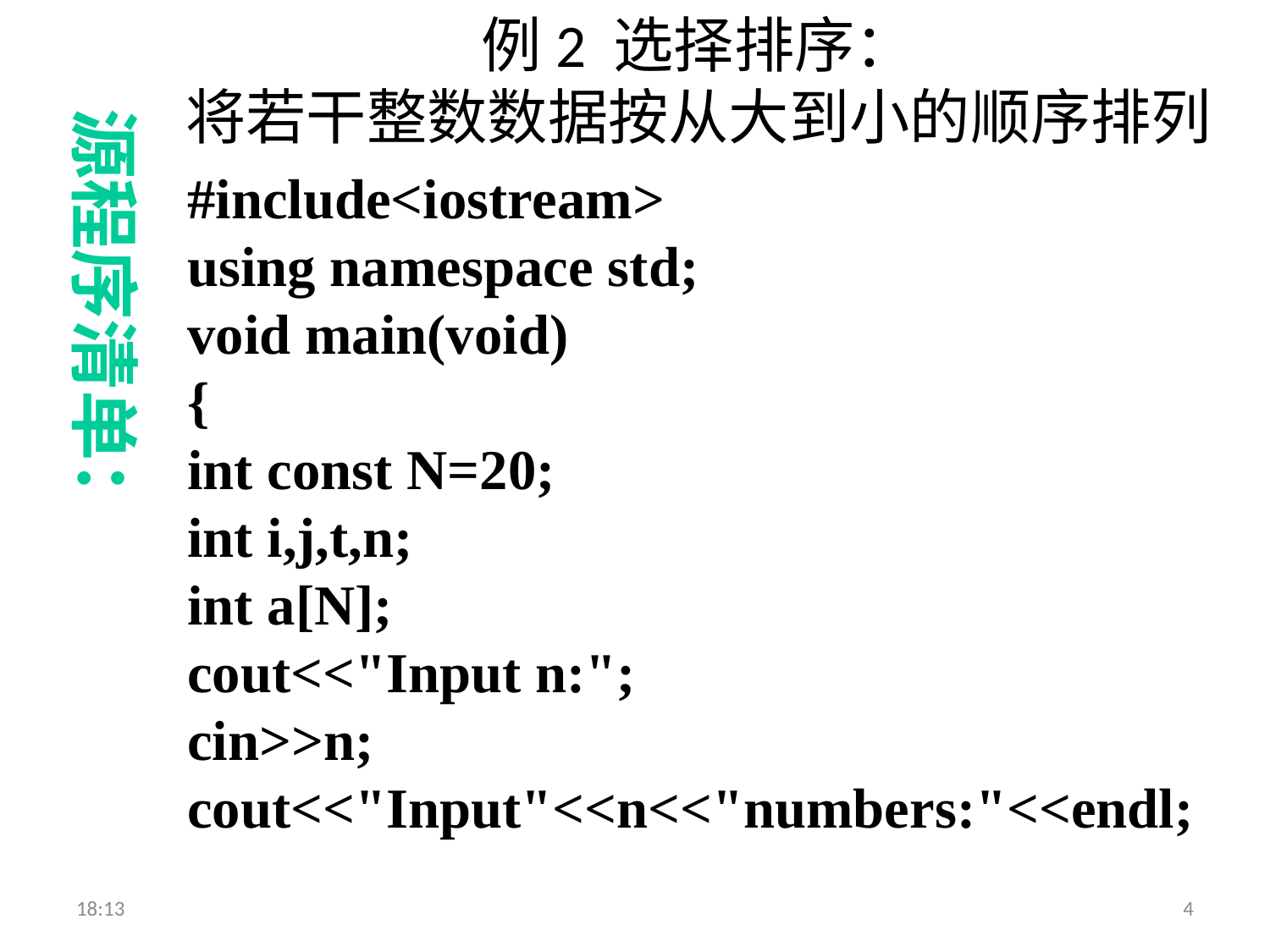

# 例2 选择排序： 将若干整数数据按从大到小的顺序排列
源程序清单：

#include<iostream>
using namespace std;
void main(void)
{
int const N=20;
int i,j,t,n;
int a[N];
cout<<"Input n:";
cin>>n;
cout<<"Input"<<n<<"numbers:"<<endl;
18:13
4